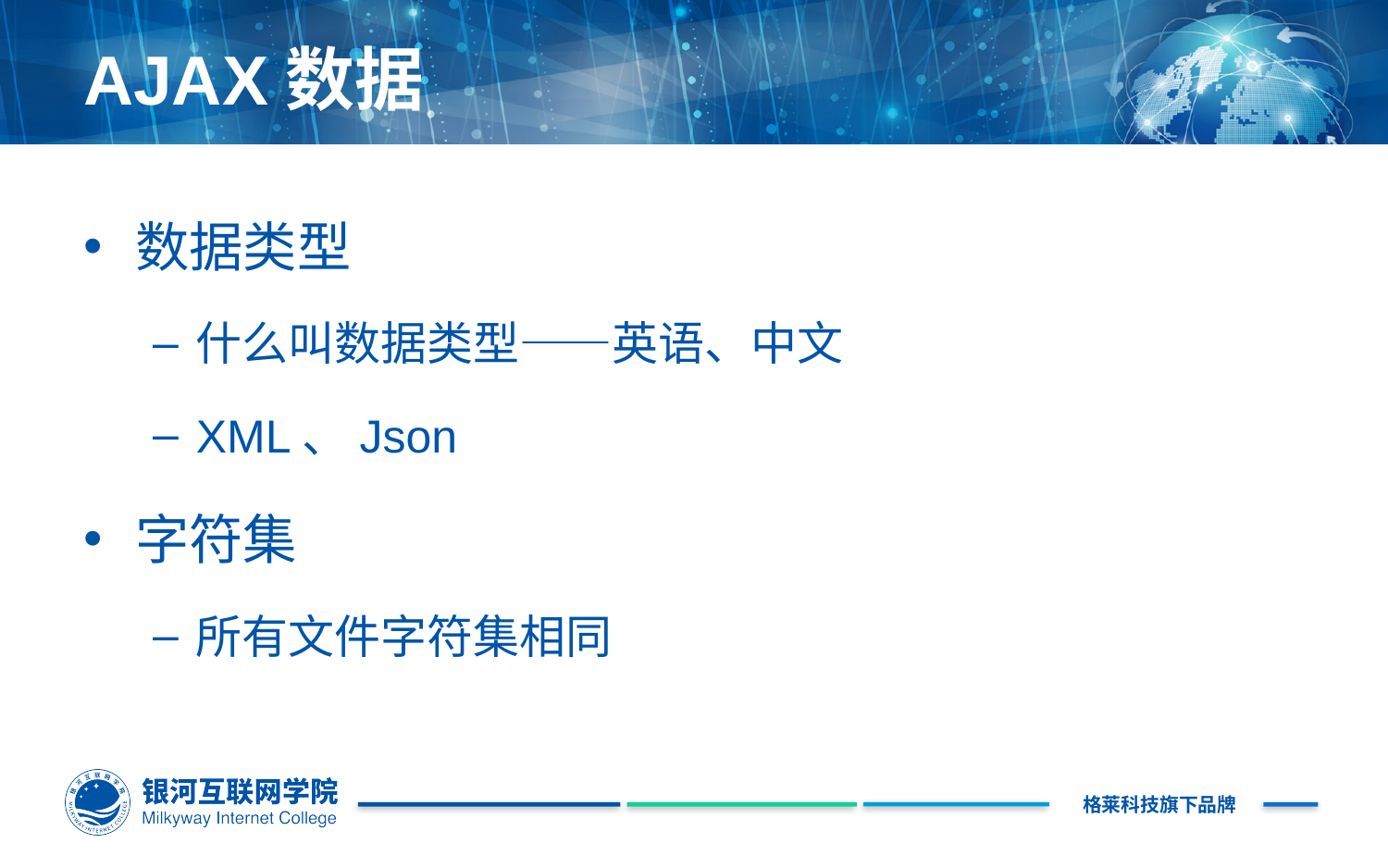

# AJAX数据
数据类型
什么叫数据类型——英语、中文
XML、Json
字符集
所有文件字符集相同